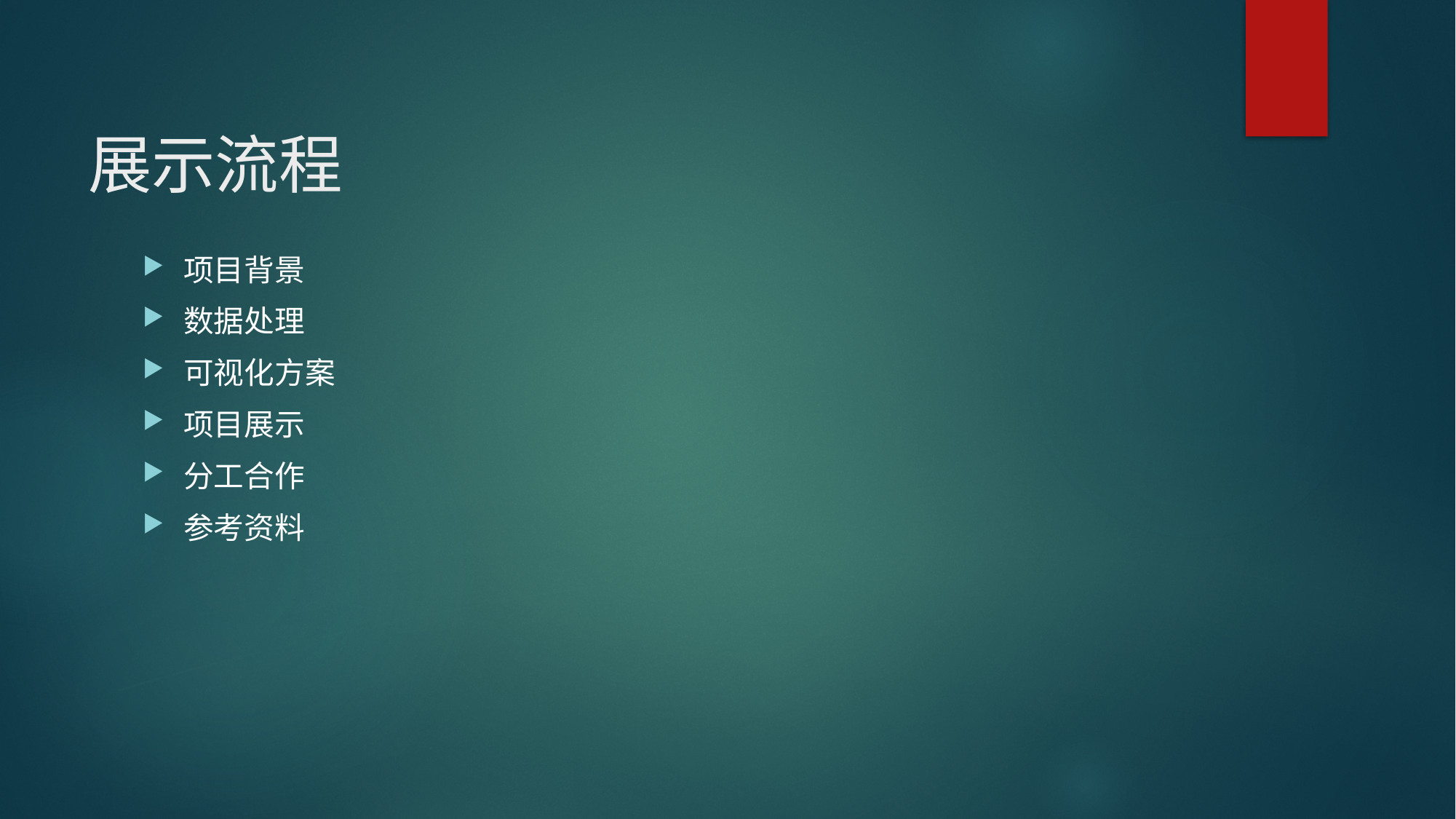

# 展示流程
项目背景
数据处理
可视化方案
项目展示
分工合作
参考资料